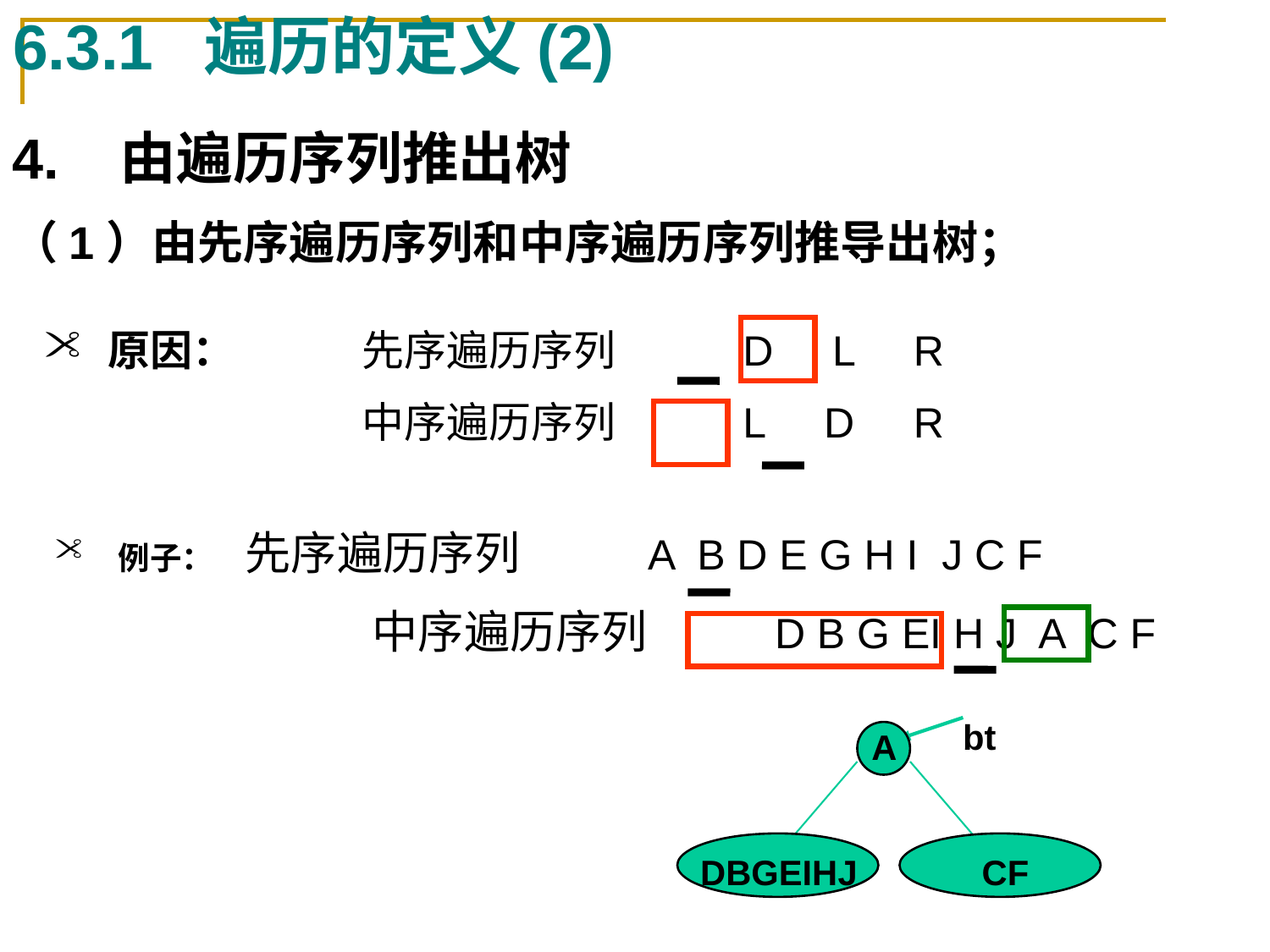

# 6.3.1  遍历的定义(2)
4.   由遍历序列推出树
（1）由先序遍历序列和中序遍历序列推导出树；
原因：	先序遍历序列 	D     L     R
			中序遍历序列	L     D     R

例子：	先序遍历序列 	 A  B D E G H I  J C F
			中序遍历序列	 D B G EI H J  A  C F

bt

A

DBGEIHJ

CF